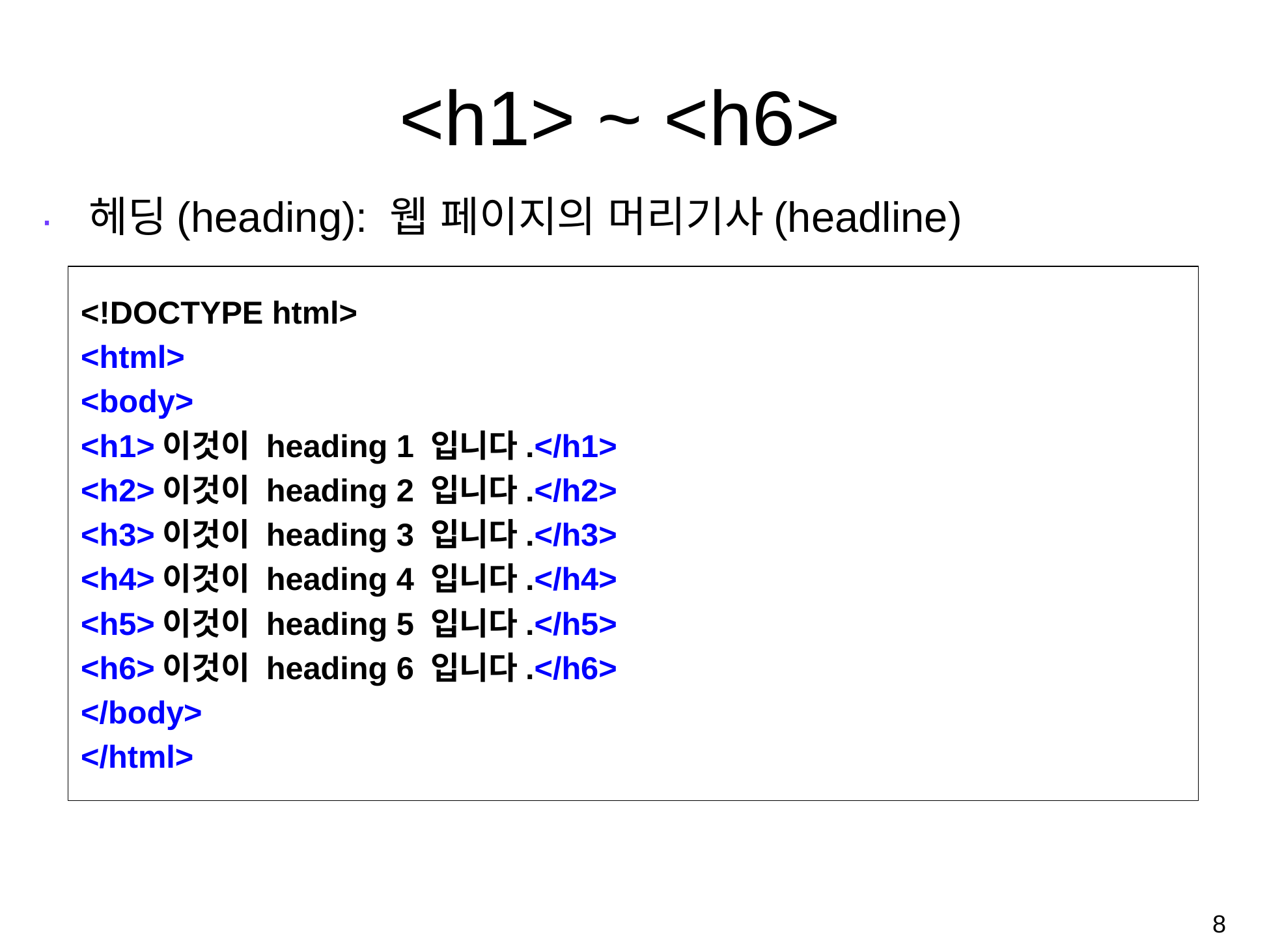

# <h1> ~ <h6>
헤딩(heading): 웹 페이지의 머리기사(headline)
<!DOCTYPE html>
<html>
<body>
<h1>이것이 heading 1 입니다.</h1>
<h2>이것이 heading 2 입니다.</h2>
<h3>이것이 heading 3 입니다.</h3>
<h4>이것이 heading 4 입니다.</h4>
<h5>이것이 heading 5 입니다.</h5>
<h6>이것이 heading 6 입니다.</h6>
</body>
</html>
8